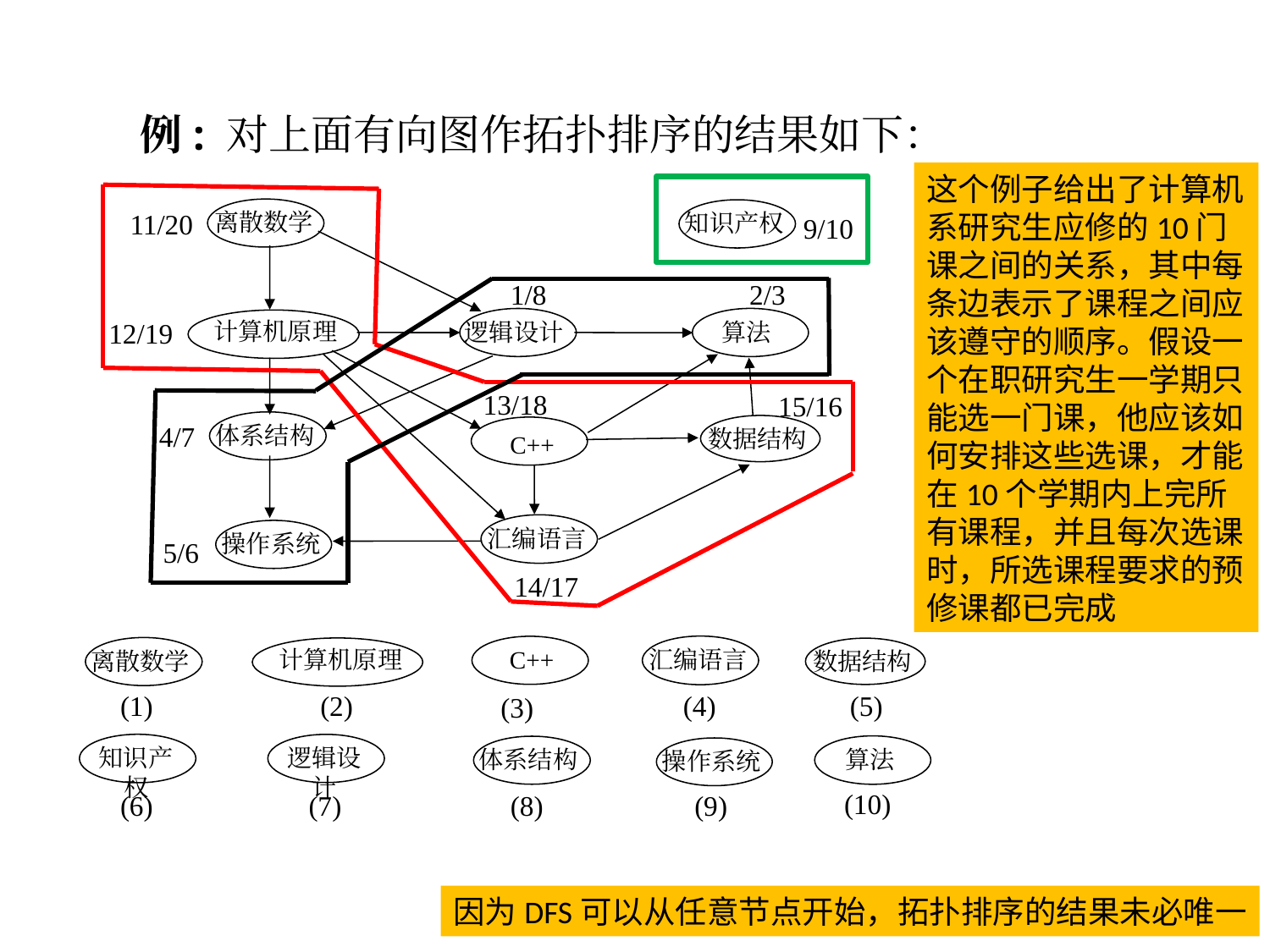

例: 对上面有向图作拓扑排序的结果如下：
这个例子给出了计算机系研究生应修的10门课之间的关系，其中每条边表示了课程之间应该遵守的顺序。假设一个在职研究生一学期只能选一门课，他应该如何安排这些选课，才能在10个学期内上完所有课程，并且每次选课时，所选课程要求的预修课都已完成

离散数学

知识产权
11/20
9/10

1/8
2/3

算法

逻辑设计
12/19
计算机原理

13/18
15/16

体系结构
4/7

数据结构

C++

汇编语言

操作系统
5/6

14/17

汇编语言

C++

离散数学
计算机原理

数据结构
(1)
(2)
(4)
(5)
(3)

知识产权

逻辑设计

算法

体系结构

操作系统
(10)
(6)
(7)
(8)
(9)

8-39
因为DFS可以从任意节点开始，拓扑排序的结果未必唯一